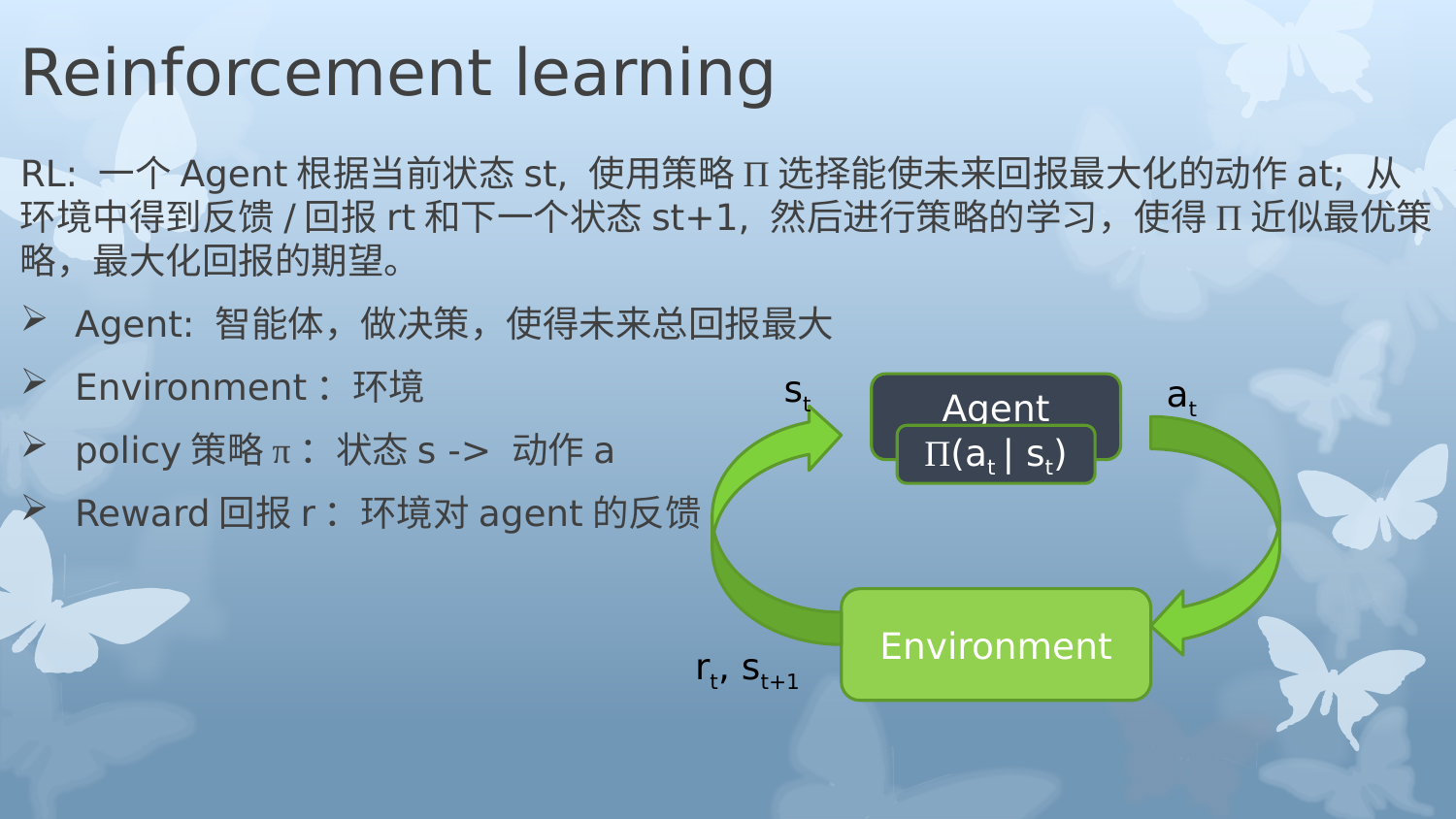

# Reinforcement learning
RL: 一个Agent根据当前状态st, 使用策略Π选择能使未来回报最大化的动作at; 从环境中得到反馈/回报rt和下一个状态st+1, 然后进行策略的学习，使得Π近似最优策略，最大化回报的期望。
Agent: 智能体，做决策，使得未来总回报最大
Environment：环境
policy策略π：状态s -> 动作a
Reward回报r：环境对agent的反馈
st
at
Agent

Π(at | st)
Environment
rt, st+1